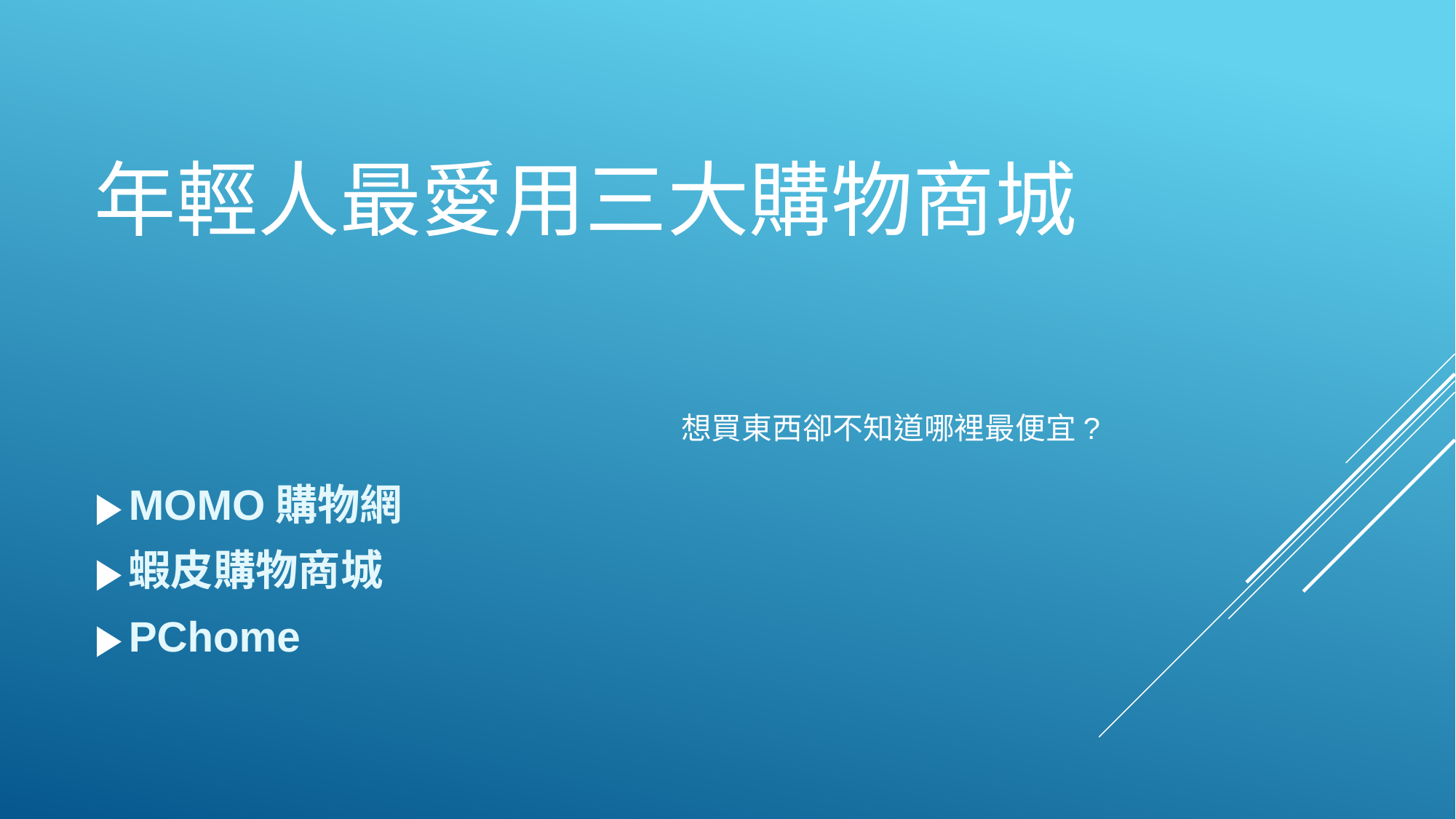

# 年輕人最愛用三大購物商城
想買東西卻不知道哪裡最便宜?

MOMO購物網
蝦皮購物商城
PChome